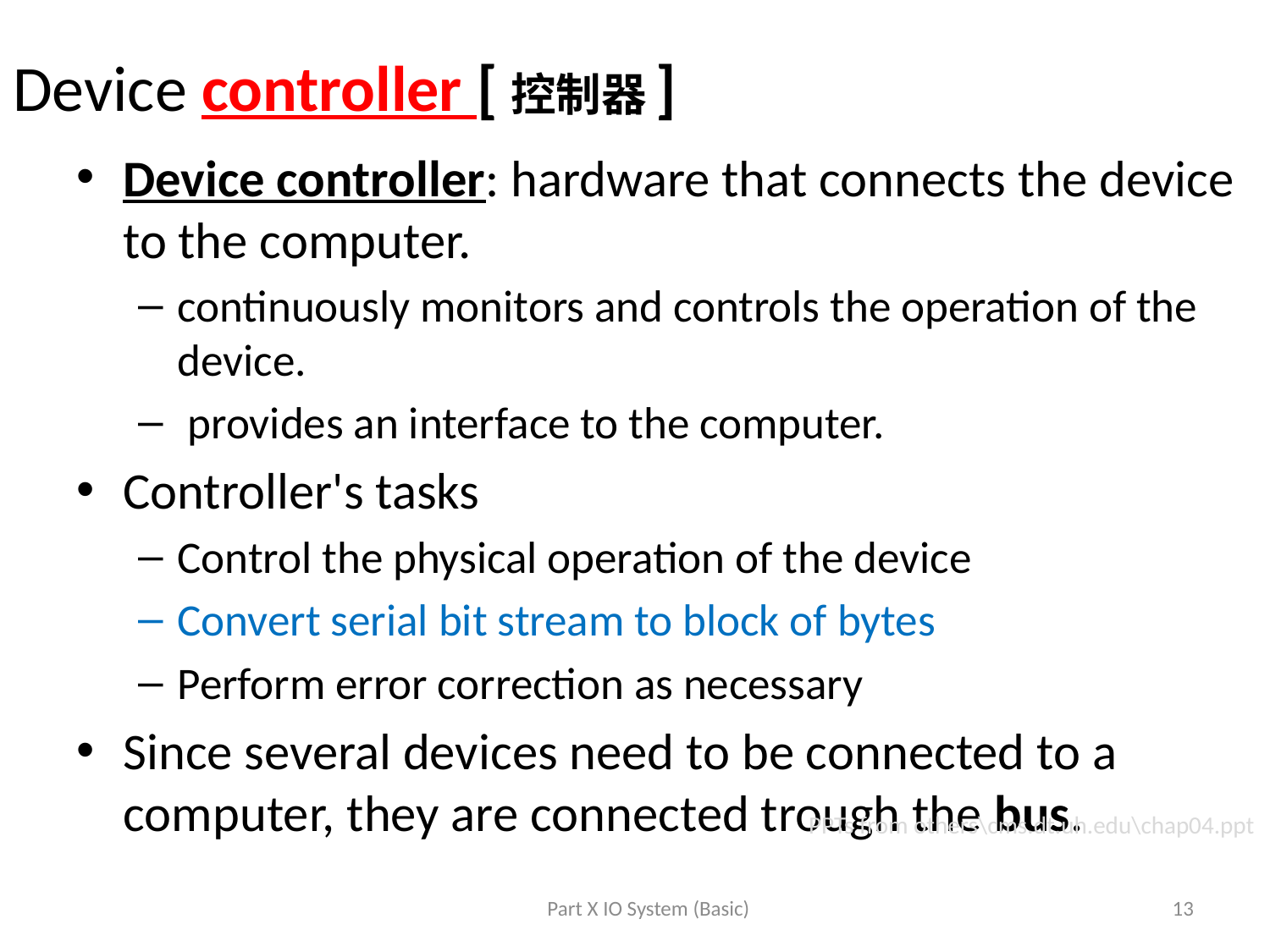

# Device controller [控制器]
Device controller: hardware that connects the device to the computer.
continuously monitors and controls the operation of the device.
 provides an interface to the computer.
Controller's tasks
Control the physical operation of the device
Convert serial bit stream to block of bytes
Perform error correction as necessary
Since several devices need to be connected to a computer, they are connected trough the bus.

PPTs from others\cms.dt.uh.edu\chap04.ppt
Part X IO System (Basic)
13